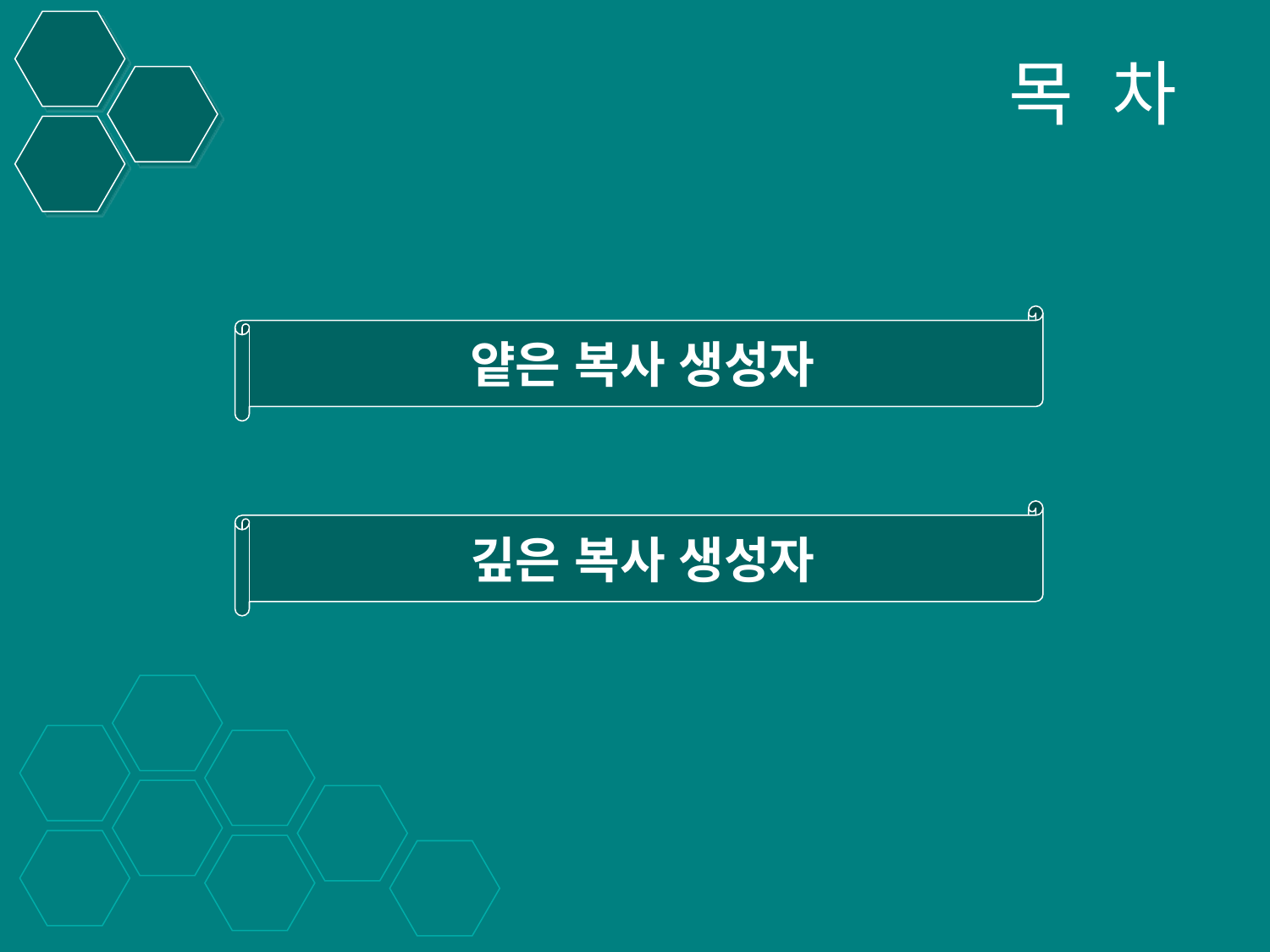

# 목  차
얕은 복사 생성자
깊은 복사 생성자